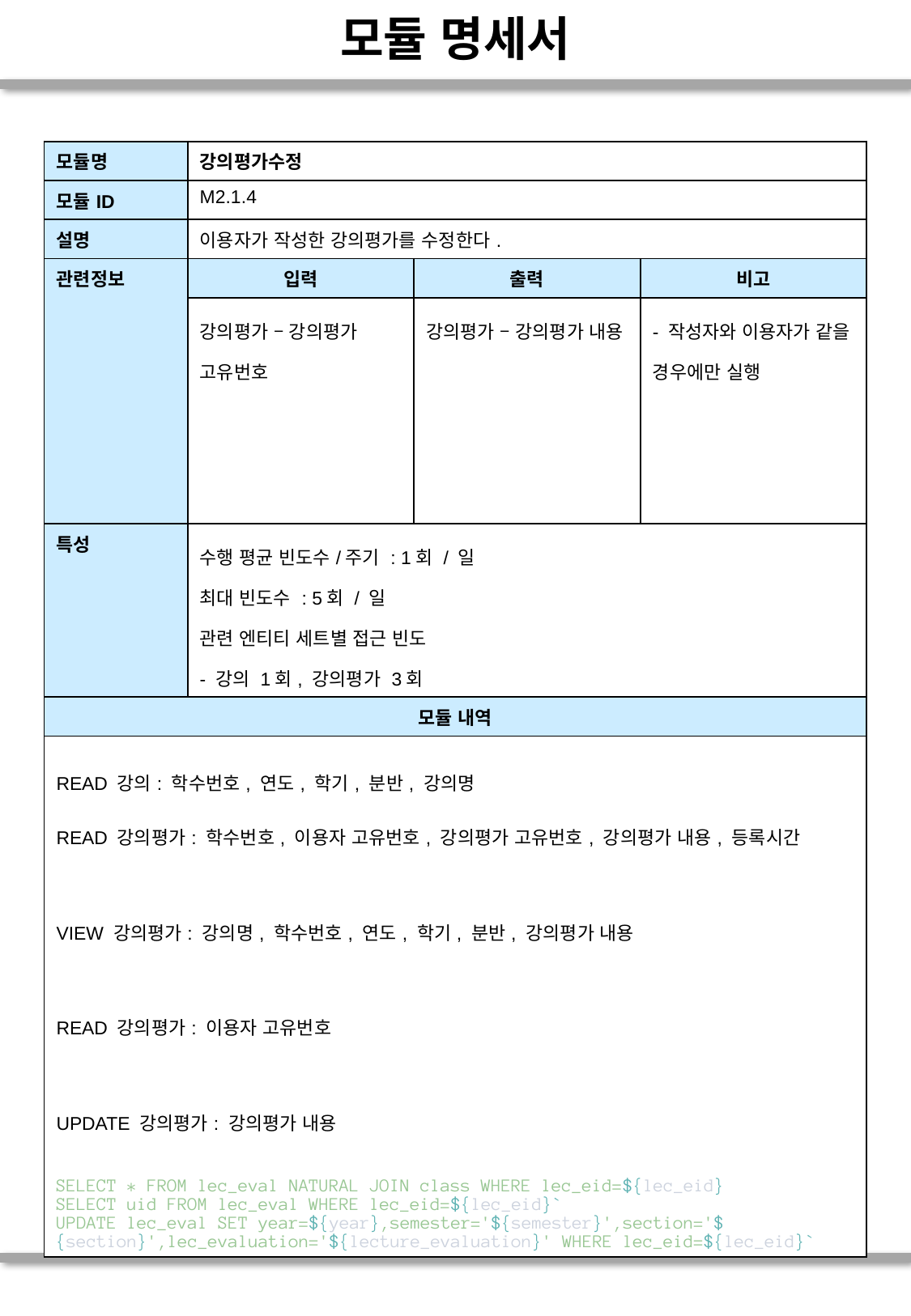

# 모듈 명세서
| 모듈명 | 강의평가수정 |  |  |
| --- | --- | --- | --- |
| 모듈ID | M2.1.4 |  |  |
| 설명 | 이용자가 작성한 강의평가를 수정한다. |  |  |
| 관련정보 | 입력 | 출력 | 비고 |
|  | 강의평가 – 강의평가 고유번호 | 강의평가 – 강의평가 내용 | - 작성자와 이용자가 같을 경우에만 실행 |
| 특성 | 수행 평균 빈도수/주기 : 1회 / 일 최대 빈도수 : 5회 / 일 관련 엔티티 세트별 접근 빈도 - 강의 1회, 강의평가 3회 |  |  |
| 모듈 내역 |  |  |  |
| READ 강의: 학수번호, 연도, 학기, 분반, 강의명 READ 강의평가: 학수번호, 이용자 고유번호, 강의평가 고유번호, 강의평가 내용, 등록시간 VIEW 강의평가: 강의명, 학수번호, 연도, 학기, 분반, 강의평가 내용 READ 강의평가: 이용자 고유번호 UPDATE 강의평가: 강의평가 내용 SELECT \* FROM lec\_eval NATURAL JOIN class WHERE lec\_eid=${lec\_eid} SELECT uid FROM lec\_eval WHERE lec\_eid=${lec\_eid}` UPDATE lec\_eval SET year=${year},semester='${semester}',section='${section}',lec\_evaluation='${lecture\_evaluation}' WHERE lec\_eid=${lec\_eid}` |  |  |  |